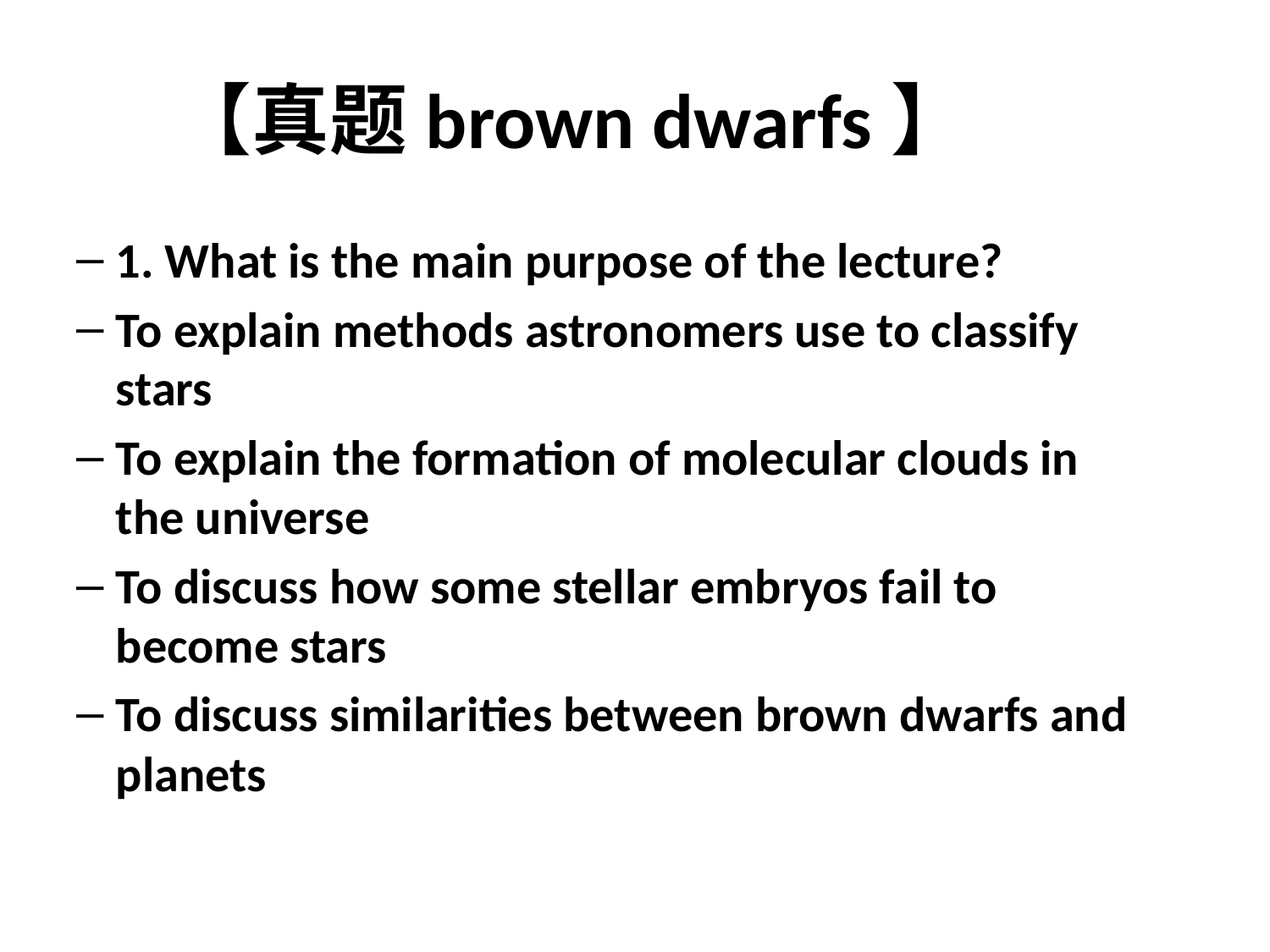

【真题brown dwarfs】
1. What is the main purpose of the lecture?
To explain methods astronomers use to classify stars
To explain the formation of molecular clouds in the universe
To discuss how some stellar embryos fail to become stars
To discuss similarities between brown dwarfs and planets